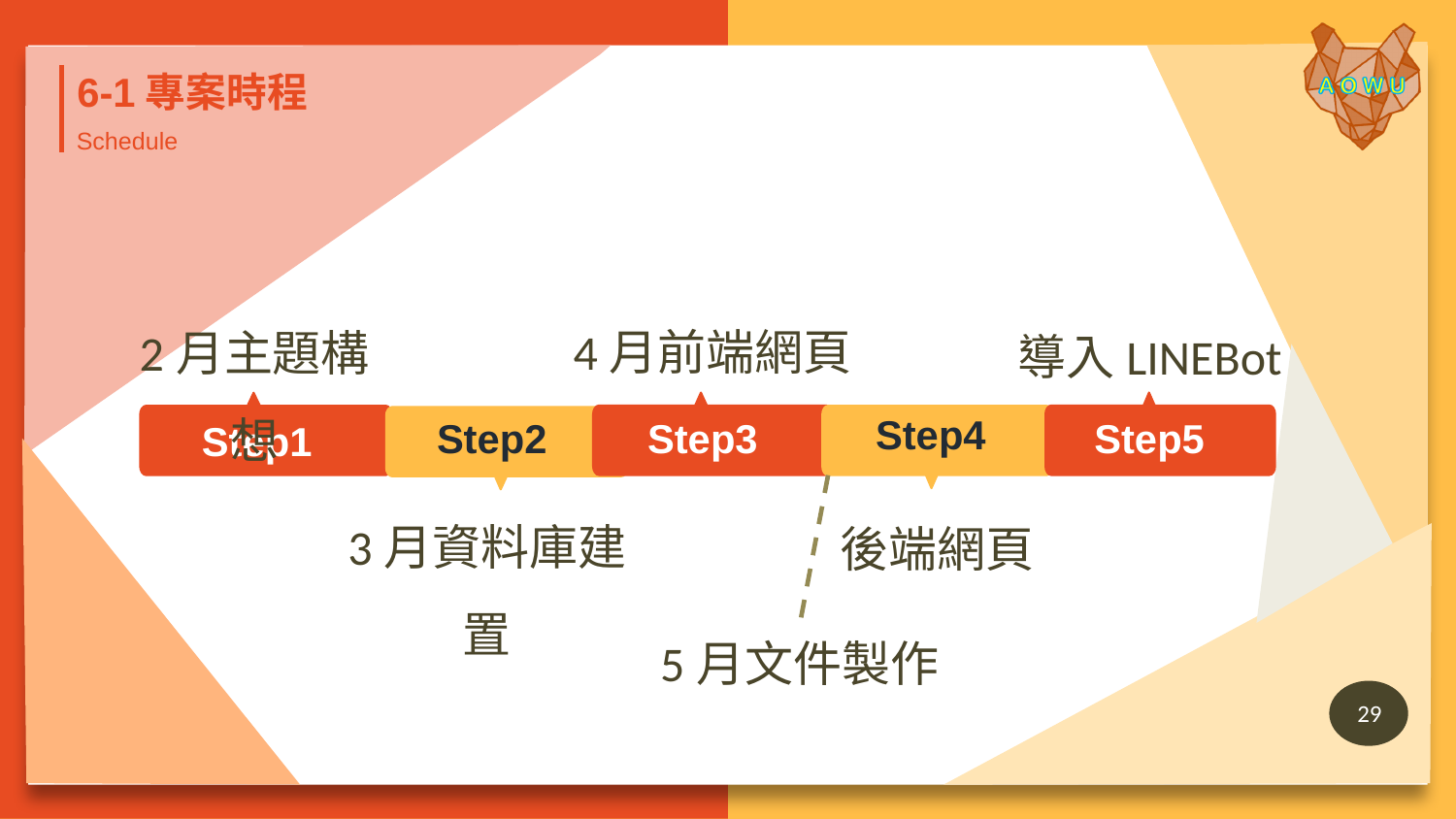

6-1專案時程
Schedule
4月前端網頁
2月主題構想
導入LINEBot

Step4
Step3
Step5
Step2

Step1
3月資料庫建置
後端網頁
5月文件製作
29